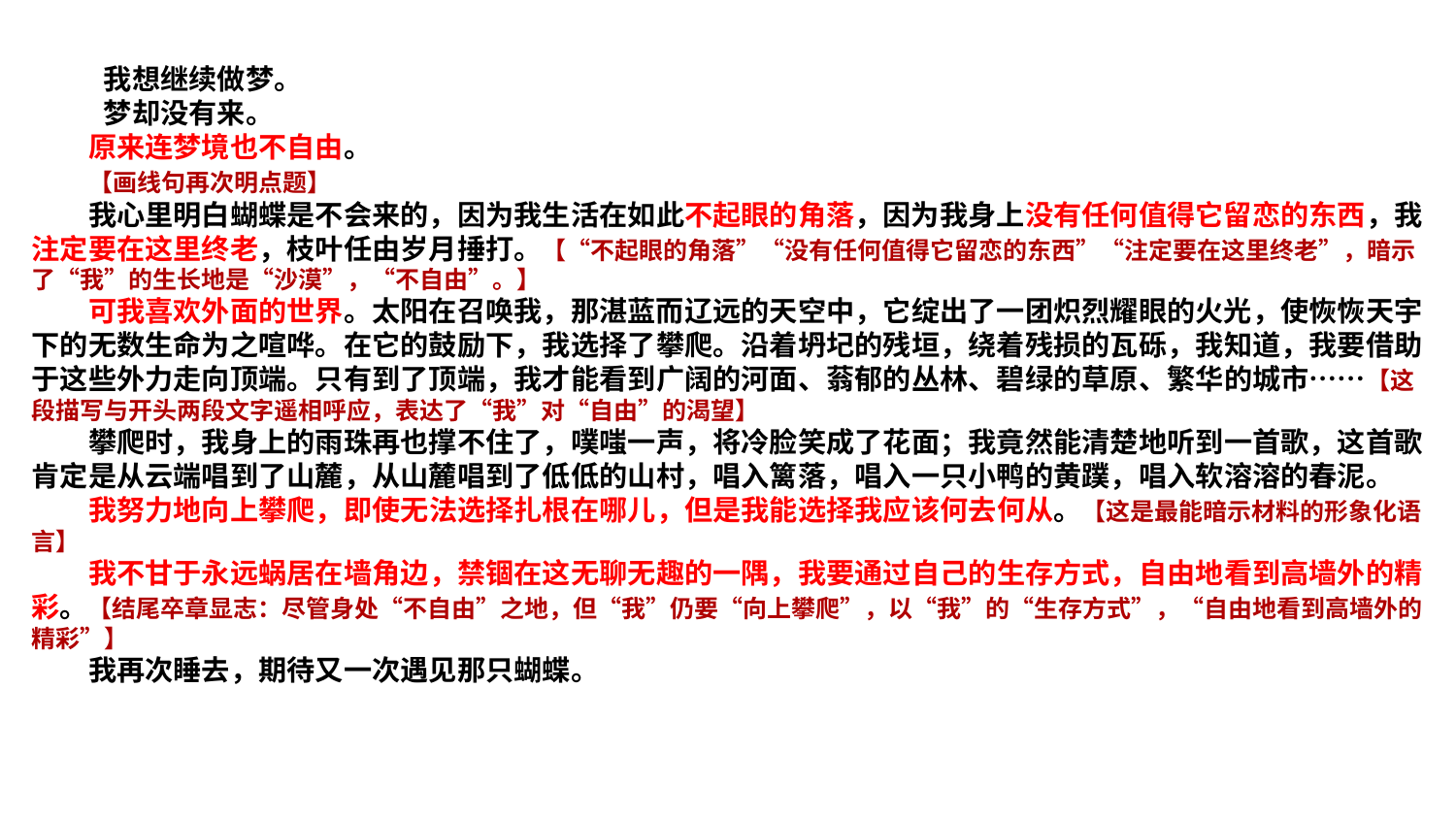

我想继续做梦。
          梦却没有来。
　　原来连梦境也不自由。
　　【画线句再次明点题】
　　我心里明白蝴蝶是不会来的，因为我生活在如此不起眼的角落，因为我身上没有任何值得它留恋的东西，我注定要在这里终老，枝叶任由岁月捶打。【“不起眼的角落”“没有任何值得它留恋的东西”“注定要在这里终老”，暗示了“我”的生长地是“沙漠”，“不自由”。】
　　可我喜欢外面的世界。太阳在召唤我，那湛蓝而辽远的天空中，它绽出了一团炽烈耀眼的火光，使恢恢天宇下的无数生命为之喧哗。在它的鼓励下，我选择了攀爬。沿着坍圮的残垣，绕着残损的瓦砾，我知道，我要借助于这些外力走向顶端。只有到了顶端，我才能看到广阔的河面、蓊郁的丛林、碧绿的草原、繁华的城市……【这段描写与开头两段文字遥相呼应，表达了“我”对“自由”的渴望】
　　攀爬时，我身上的雨珠再也撑不住了，噗嗤一声，将冷脸笑成了花面；我竟然能清楚地听到一首歌，这首歌肯定是从云端唱到了山麓，从山麓唱到了低低的山村，唱入篱落，唱入一只小鸭的黄蹼，唱入软溶溶的春泥。
　　我努力地向上攀爬，即使无法选择扎根在哪儿，但是我能选择我应该何去何从。【这是最能暗示材料的形象化语言】
　　我不甘于永远蜗居在墙角边，禁锢在这无聊无趣的一隅，我要通过自己的生存方式，自由地看到高墙外的精彩。【结尾卒章显志：尽管身处“不自由”之地，但“我”仍要“向上攀爬”，以“我”的“生存方式”，“自由地看到高墙外的精彩”】
　　我再次睡去，期待又一次遇见那只蝴蝶。